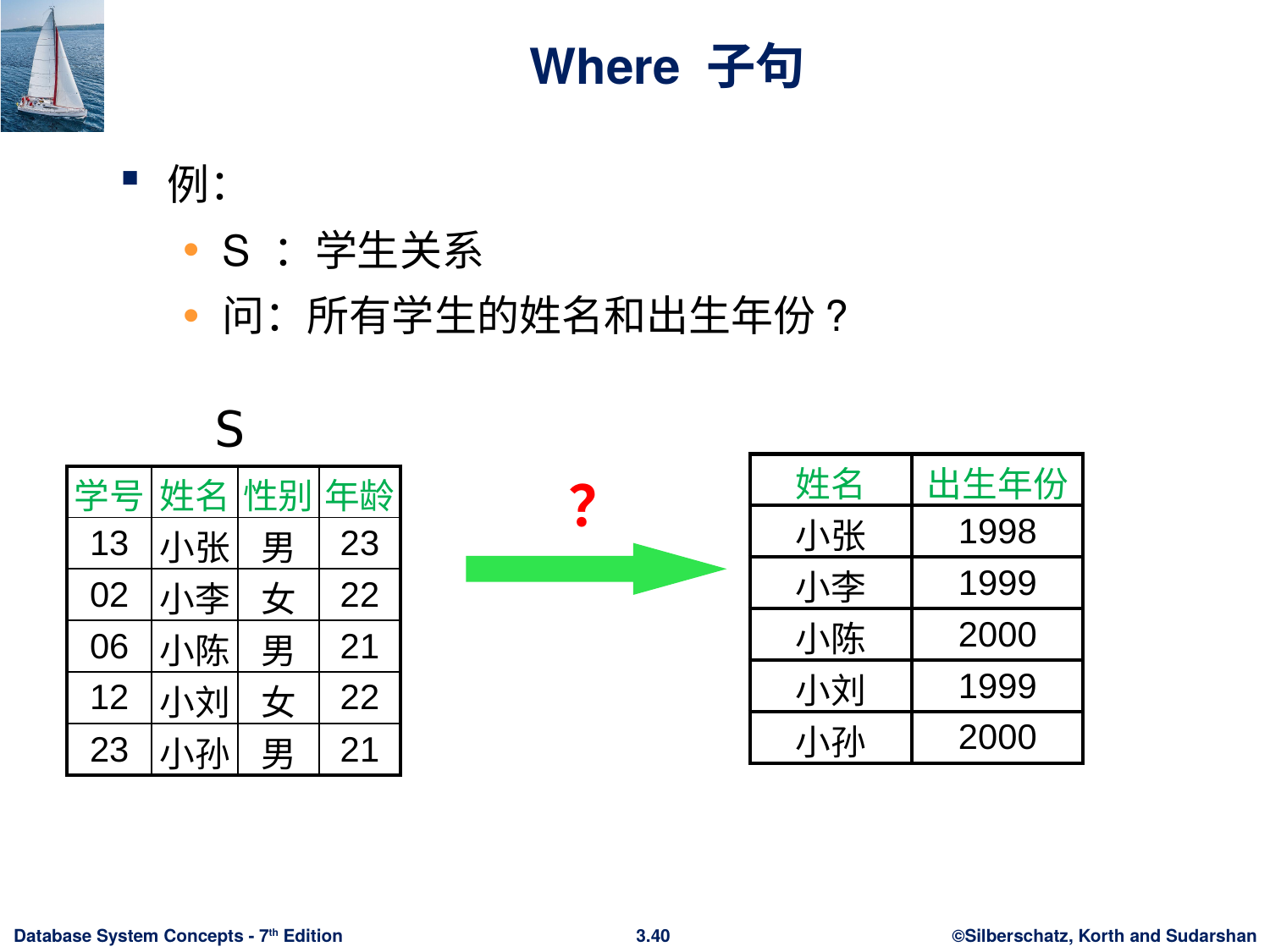

# Where 子句
例：
S ：学生关系
问：所有学生的姓名和出生年份?
S
？
| 姓名 | 出生年份 |
| --- | --- |
| 小张 | 1998 |
| 小李 | 1999 |
| 小陈 | 2000 |
| 小刘 | 1999 |
| 小孙 | 2000 |
| 学号 | 姓名 | 性别 | 年龄 |
| --- | --- | --- | --- |
| 13 | 小张 | 男 | 23 |
| 02 | 小李 | 女 | 22 |
| 06 | 小陈 | 男 | 21 |
| 12 | 小刘 | 女 | 22 |
| 23 | 小孙 | 男 | 21 |